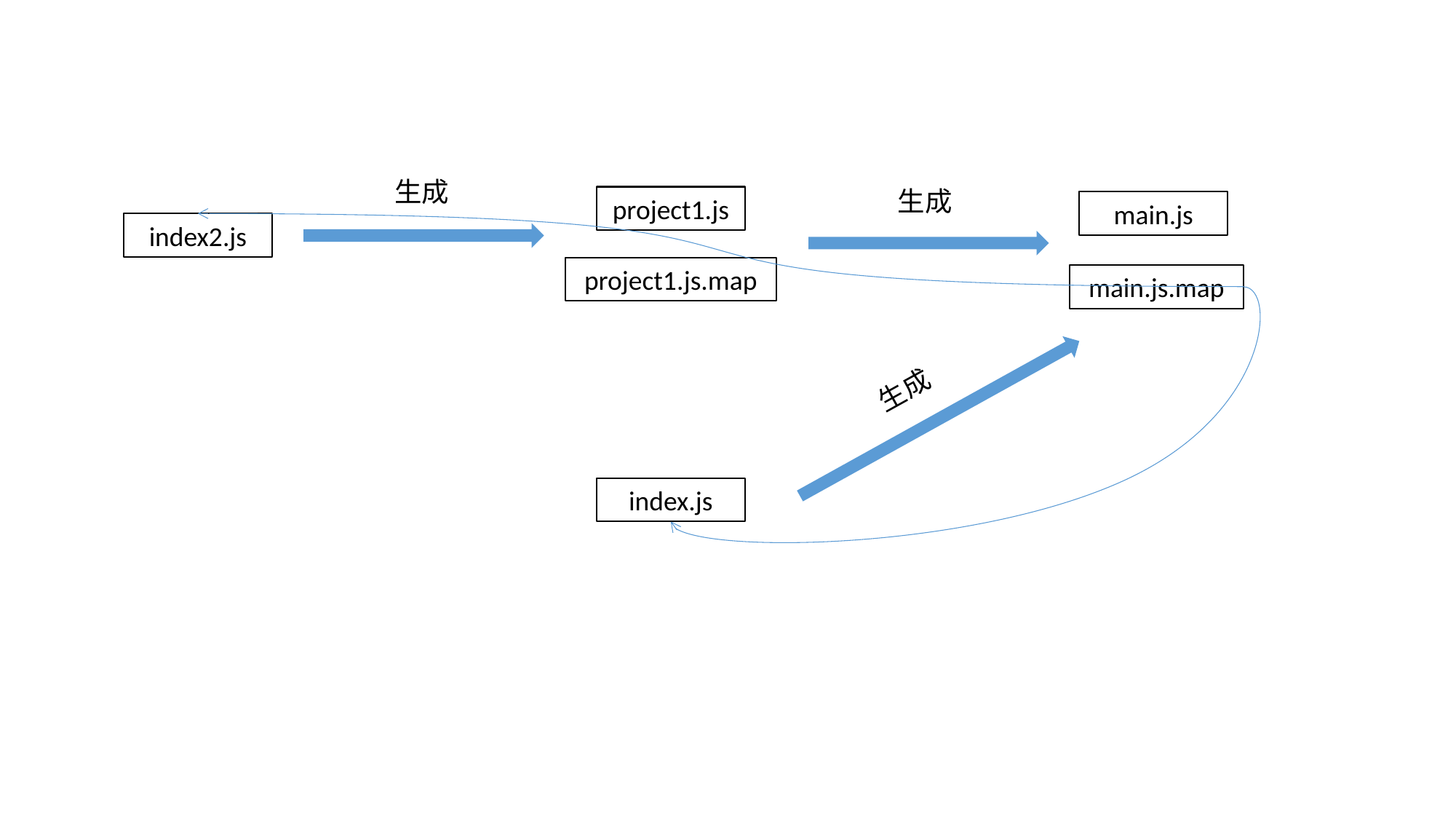

生成

生成

project1.js
main.js
index2.js
project1.js.map
main.js.map
生成

index.js